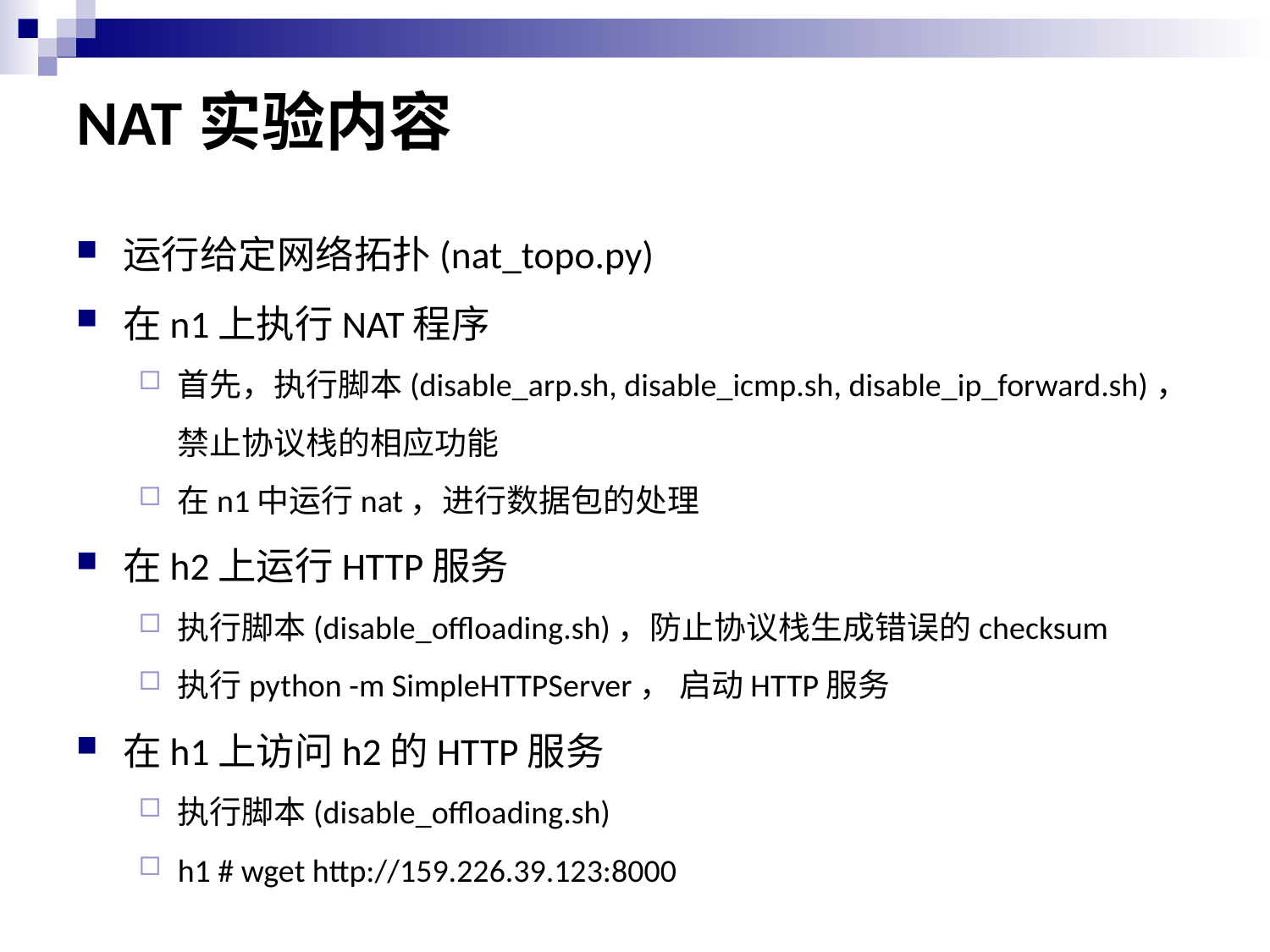

# NAT实验内容
运行给定网络拓扑(nat_topo.py)
在n1上执行NAT程序
首先，执行脚本(disable_arp.sh, disable_icmp.sh, disable_ip_forward.sh)，禁止协议栈的相应功能
在n1中运行nat，进行数据包的处理
在h2上运行HTTP服务
执行脚本(disable_offloading.sh)，防止协议栈生成错误的checksum
执行python -m SimpleHTTPServer， 启动HTTP服务
在h1上访问h2的HTTP服务
执行脚本(disable_offloading.sh)
h1 # wget http://159.226.39.123:8000